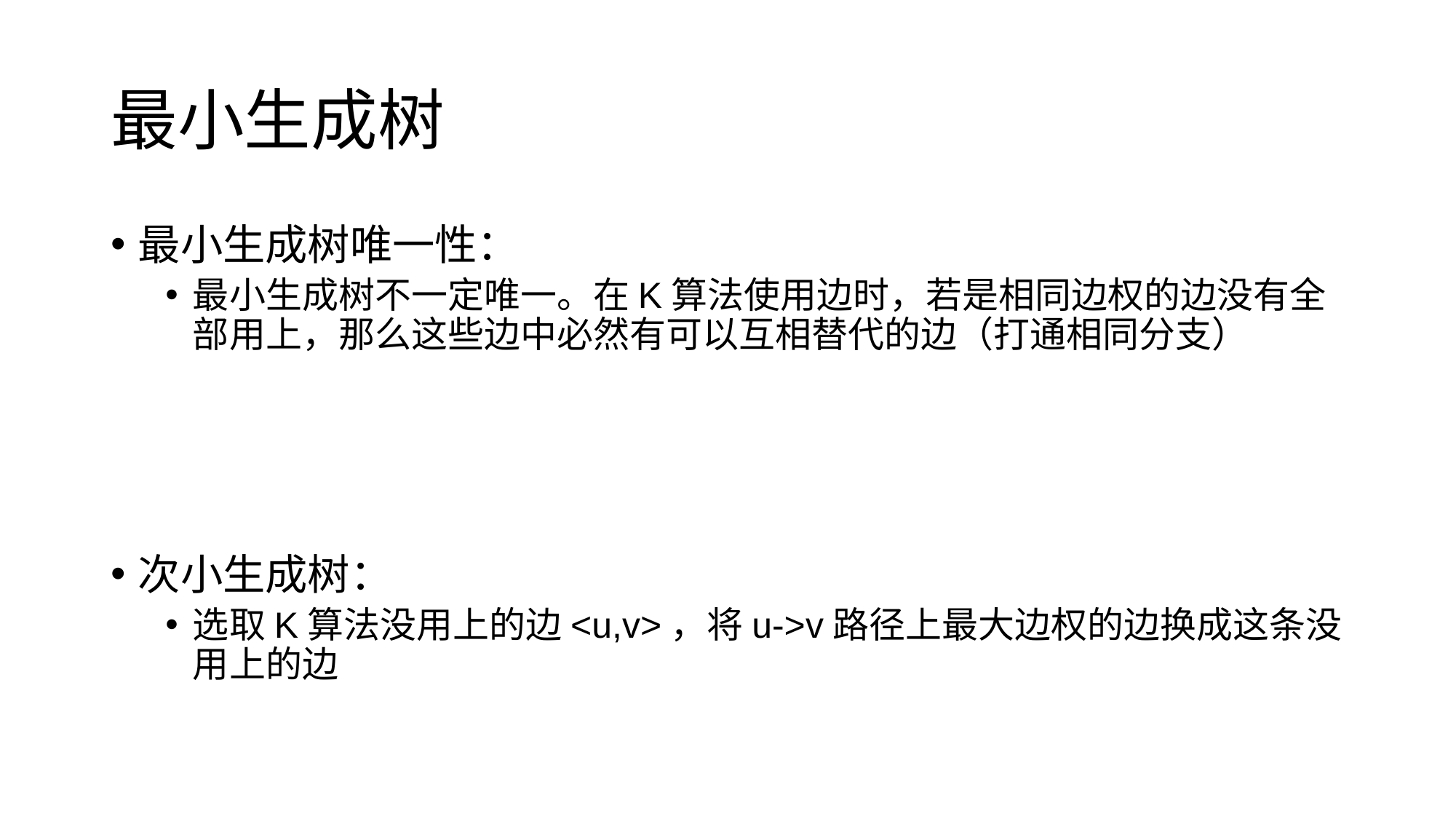

# 最小生成树
最小生成树唯一性：
最小生成树不一定唯一。在K算法使用边时，若是相同边权的边没有全部用上，那么这些边中必然有可以互相替代的边（打通相同分支）

次小生成树：
选取K算法没用上的边<u,v>，将u->v路径上最大边权的边换成这条没用上的边